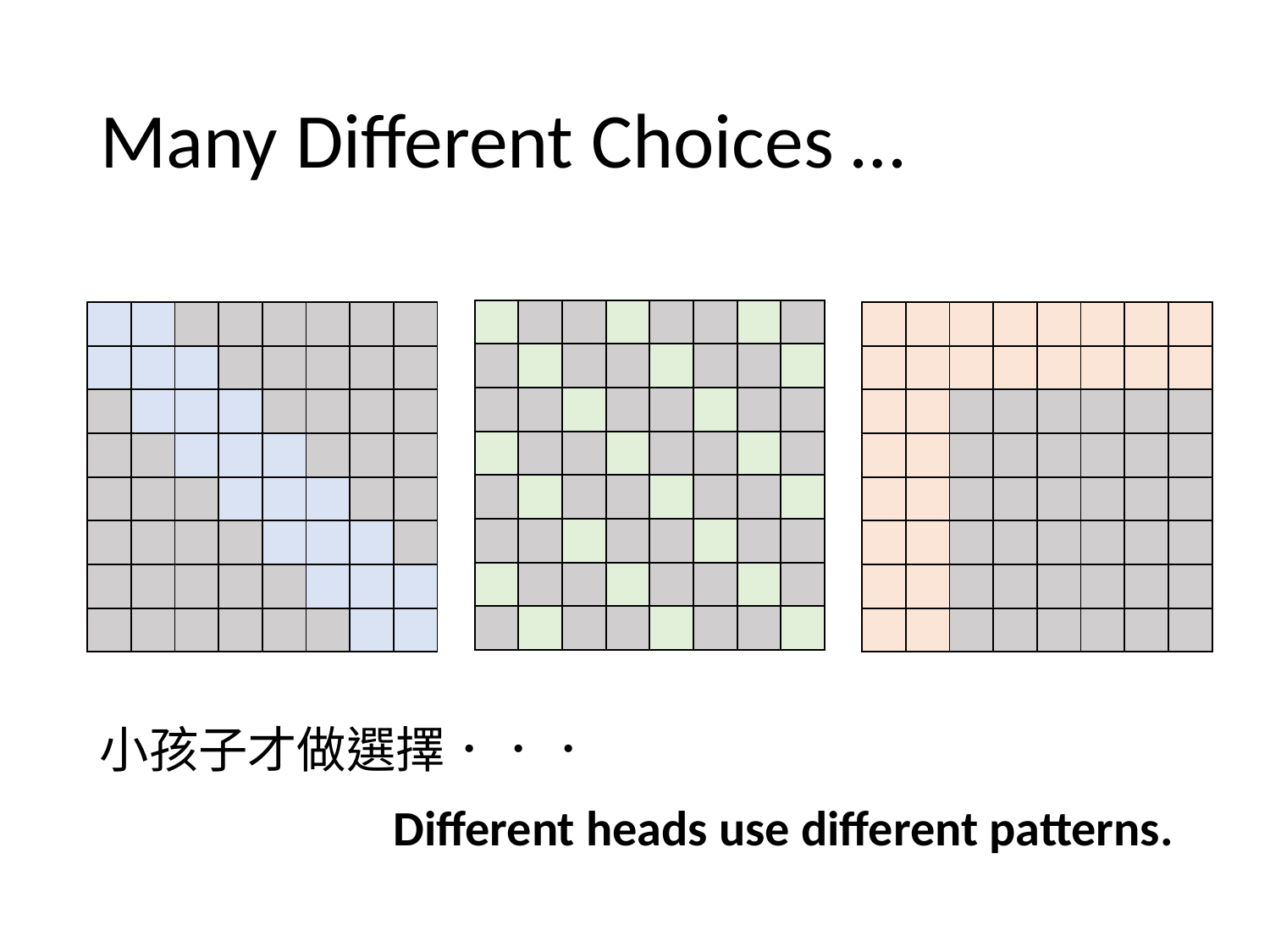

# Many Different Choices …
|  |  |  |  |  |  |  |  |
| --- | --- | --- | --- | --- | --- | --- | --- |
|  |  |  |  |  |  |  |  |
|  |  |  |  |  |  |  |  |
|  |  |  |  |  |  |  |  |
|  |  |  |  |  |  |  |  |
|  |  |  |  |  |  |  |  |
|  |  |  |  |  |  |  |  |
|  |  |  |  |  |  |  |  |
|  |  |  |  |  |  |  |  |
| --- | --- | --- | --- | --- | --- | --- | --- |
|  |  |  |  |  |  |  |  |
|  |  |  |  |  |  |  |  |
|  |  |  |  |  |  |  |  |
|  |  |  |  |  |  |  |  |
|  |  |  |  |  |  |  |  |
|  |  |  |  |  |  |  |  |
|  |  |  |  |  |  |  |  |
|  |  |  |  |  |  |  |  |
| --- | --- | --- | --- | --- | --- | --- | --- |
|  |  |  |  |  |  |  |  |
|  |  |  |  |  |  |  |  |
|  |  |  |  |  |  |  |  |
|  |  |  |  |  |  |  |  |
|  |  |  |  |  |  |  |  |
|  |  |  |  |  |  |  |  |
|  |  |  |  |  |  |  |  |
小孩子才做選擇．．．
Different heads use different patterns.